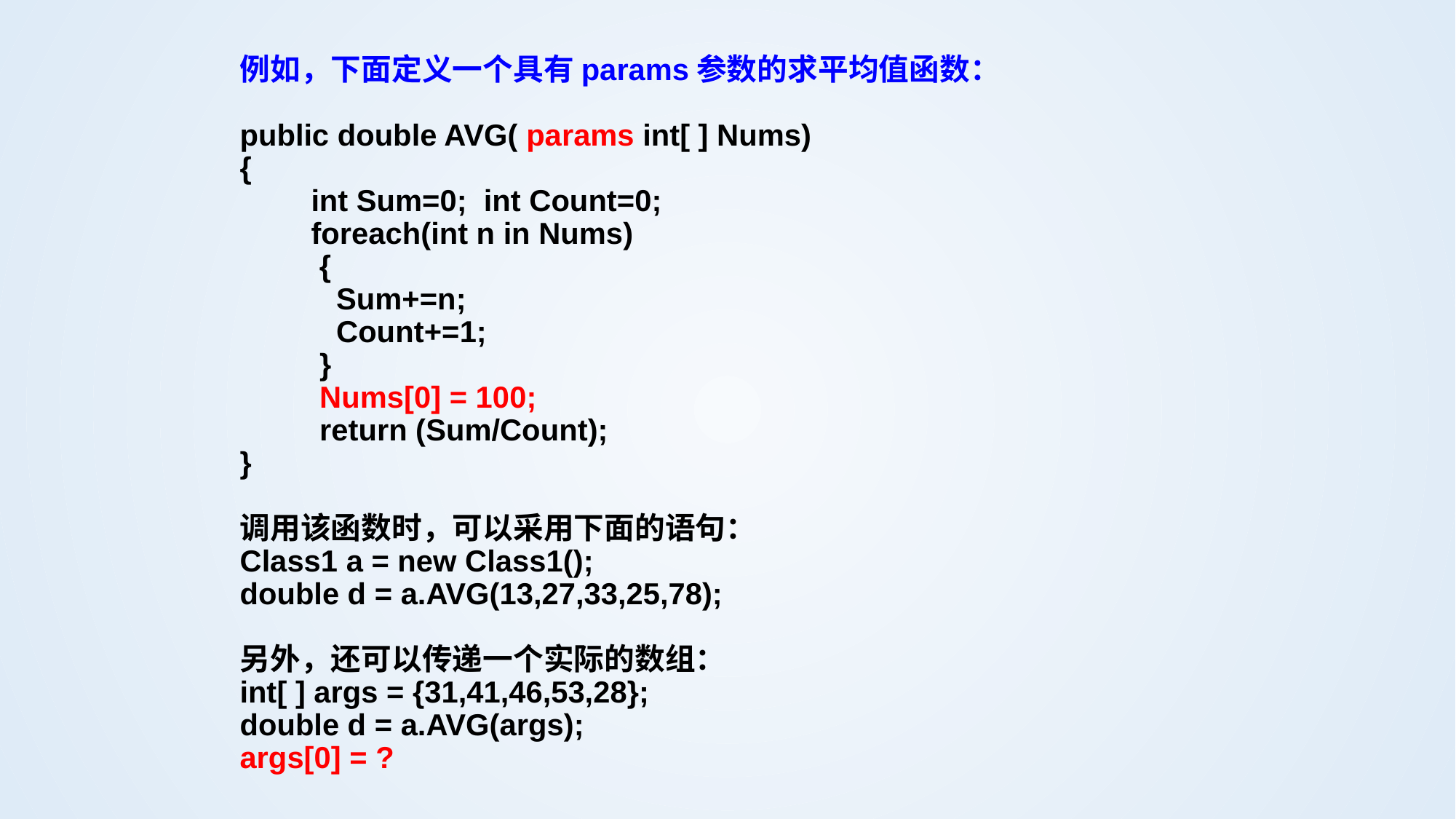

例如，下面定义一个具有params参数的求平均值函数：

public double AVG( params int[ ] Nums)
{
  int Sum=0;  int Count=0;
  foreach(int n in Nums)
   {
     Sum+=n;
     Count+=1;
   }
   Nums[0] = 100;
   return (Sum/Count);
}

调用该函数时，可以采用下面的语句：
Class1 a = new Class1();
double d = a.AVG(13,27,33,25,78);

另外，还可以传递一个实际的数组：
int[ ] args = {31,41,46,53,28};
double d = a.AVG(args);
args[0] = ?